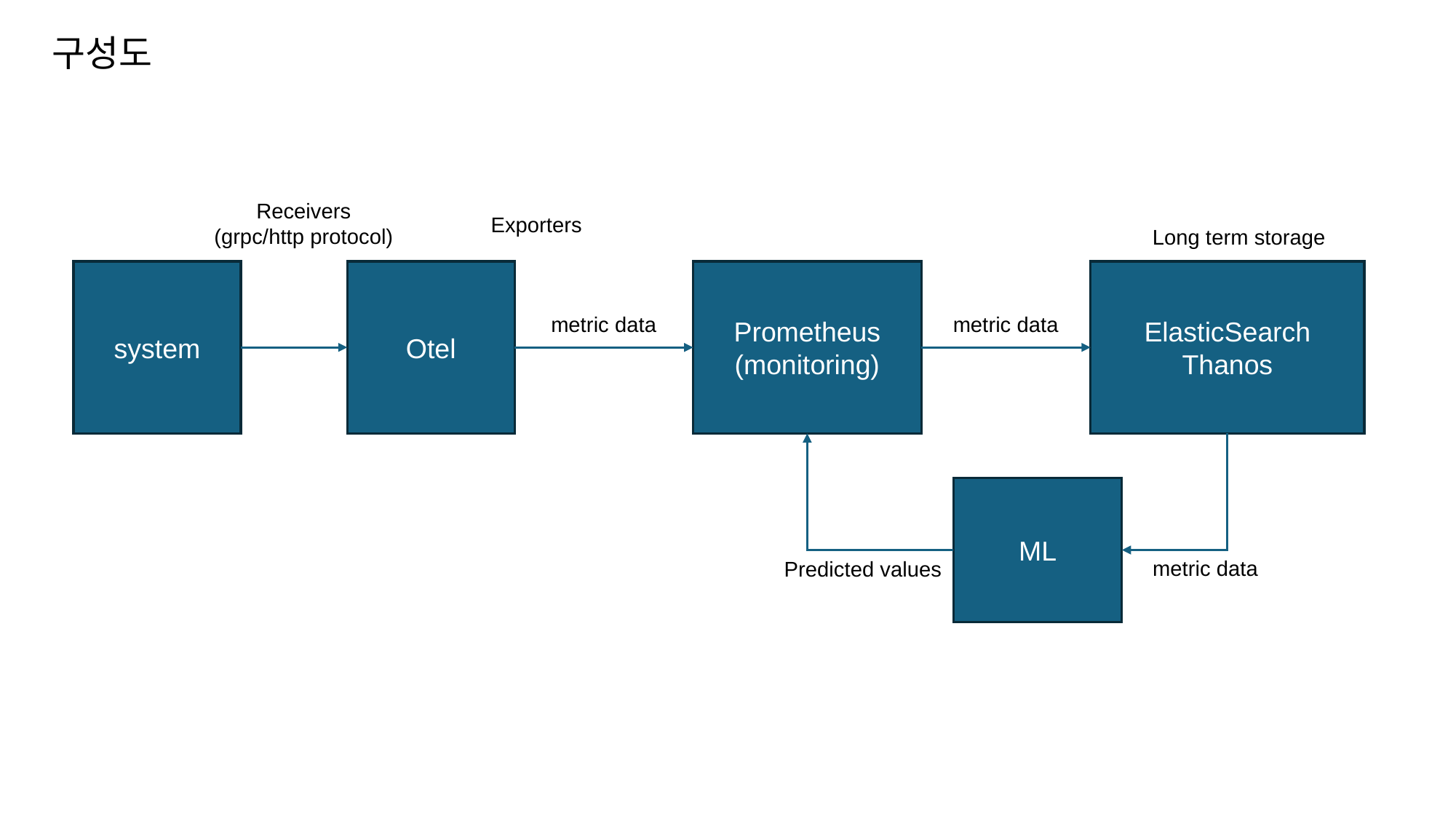

구성도
Receivers
(grpc/http protocol)
Exporters
Long term storage
system
Otel
Prometheus
(monitoring)
ElasticSearch
Thanos
metric data
metric data
ML
metric data
Predicted values